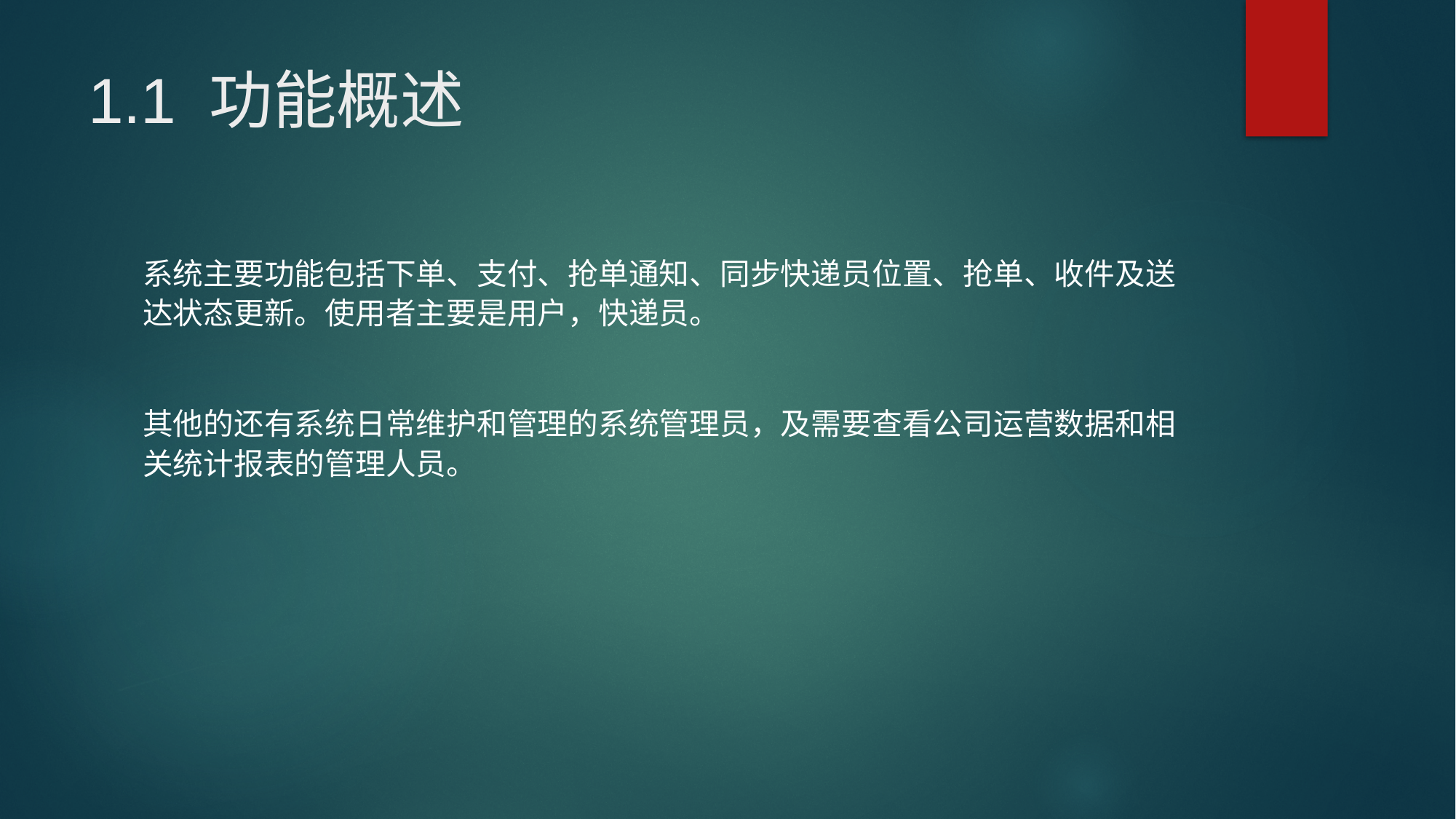

# 1.1 功能概述
系统主要功能包括下单、支付、抢单通知、同步快递员位置、抢单、收件及送达状态更新。使用者主要是用户，快递员。

其他的还有系统日常维护和管理的系统管理员，及需要查看公司运营数据和相关统计报表的管理人员。